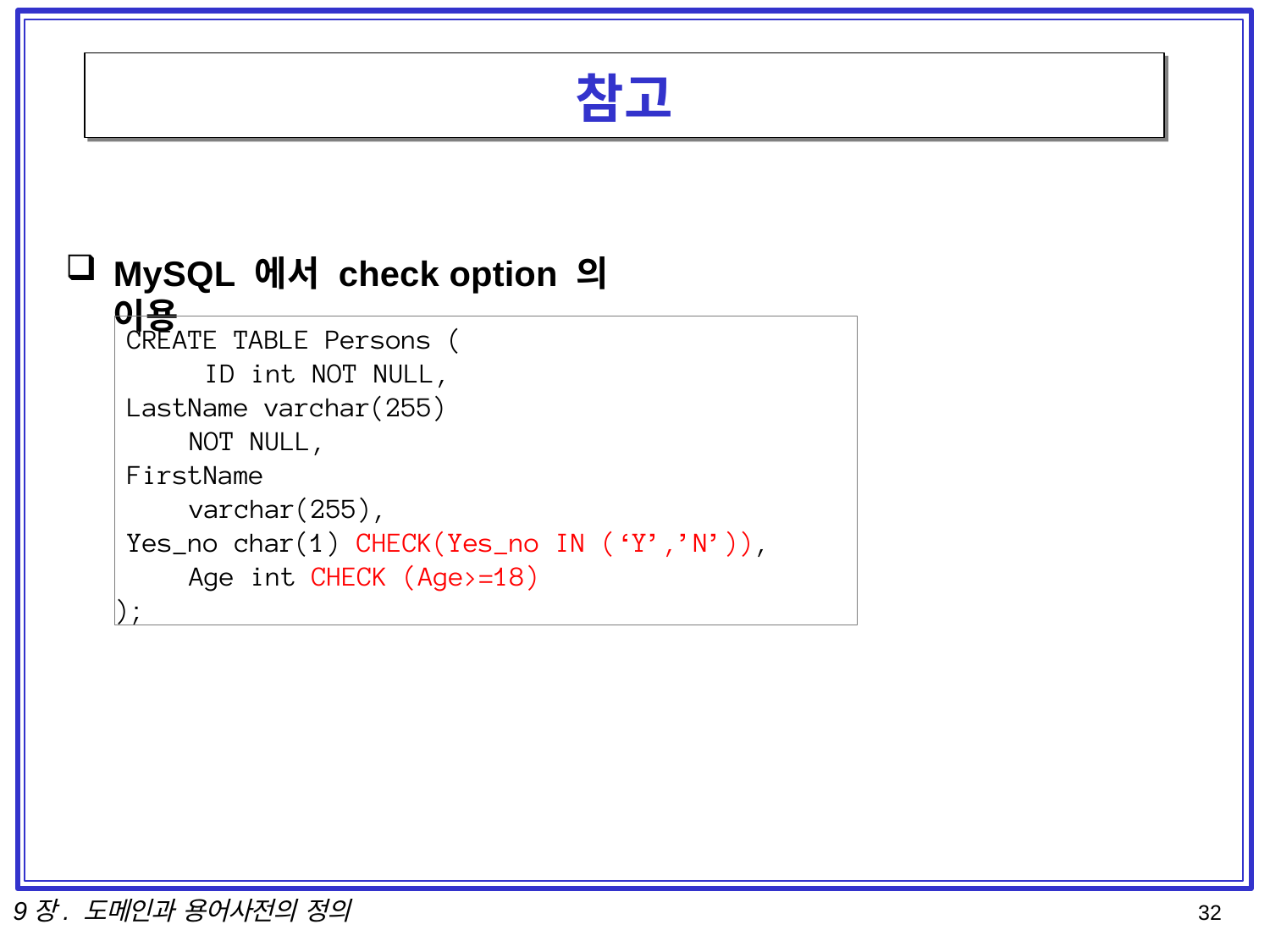

# 참고
MySQL 에서 check option 의 이용
CREATE TABLE Persons (  ID int NOT NULL,
LastName varchar(255) NOT NULL,
FirstName varchar(255),
Yes_no char(1) CHECK(Yes_no IN (‘Y’,’N’)),  Age int CHECK (Age>=18)
);
9장. 도메인과 용어사전의 정의
32